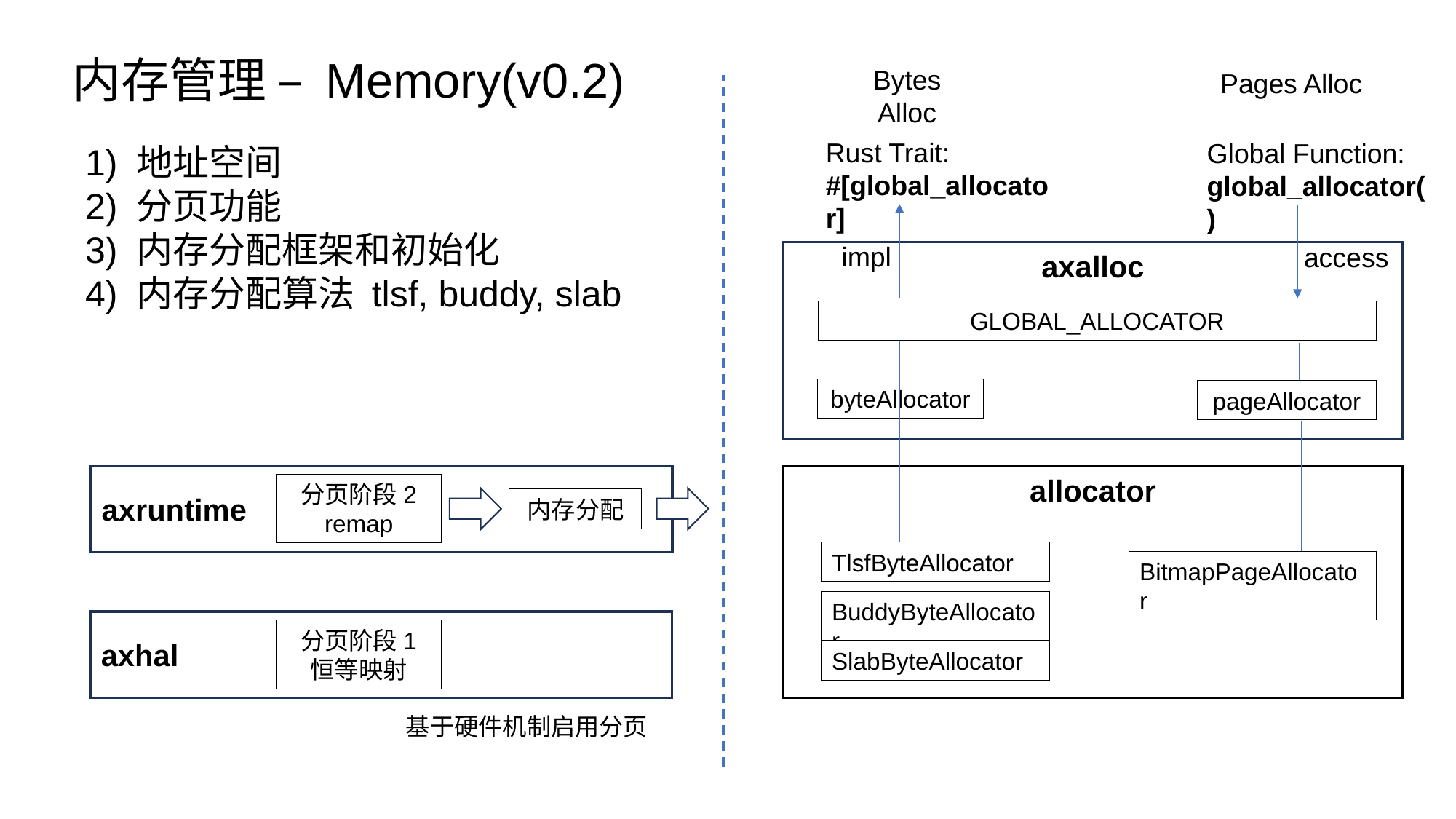

内存管理 – Memory(v0.2)
Bytes Alloc
Pages Alloc
Rust Trait:
#[global_allocator]
Global Function:
global_allocator()
1) 地址空间
2) 分页功能
3) 内存分配框架和初始化
4) 内存分配算法 tlsf, buddy, slab
impl
access
axalloc
GLOBAL_ALLOCATOR
byteAllocator
pageAllocator
axruntime
allocator
分页阶段2
remap

内存分配
TlsfByteAllocator
BitmapPageAllocator
BuddyByteAllocator
axhal
分页阶段1
恒等映射
SlabByteAllocator
基于硬件机制启用分页